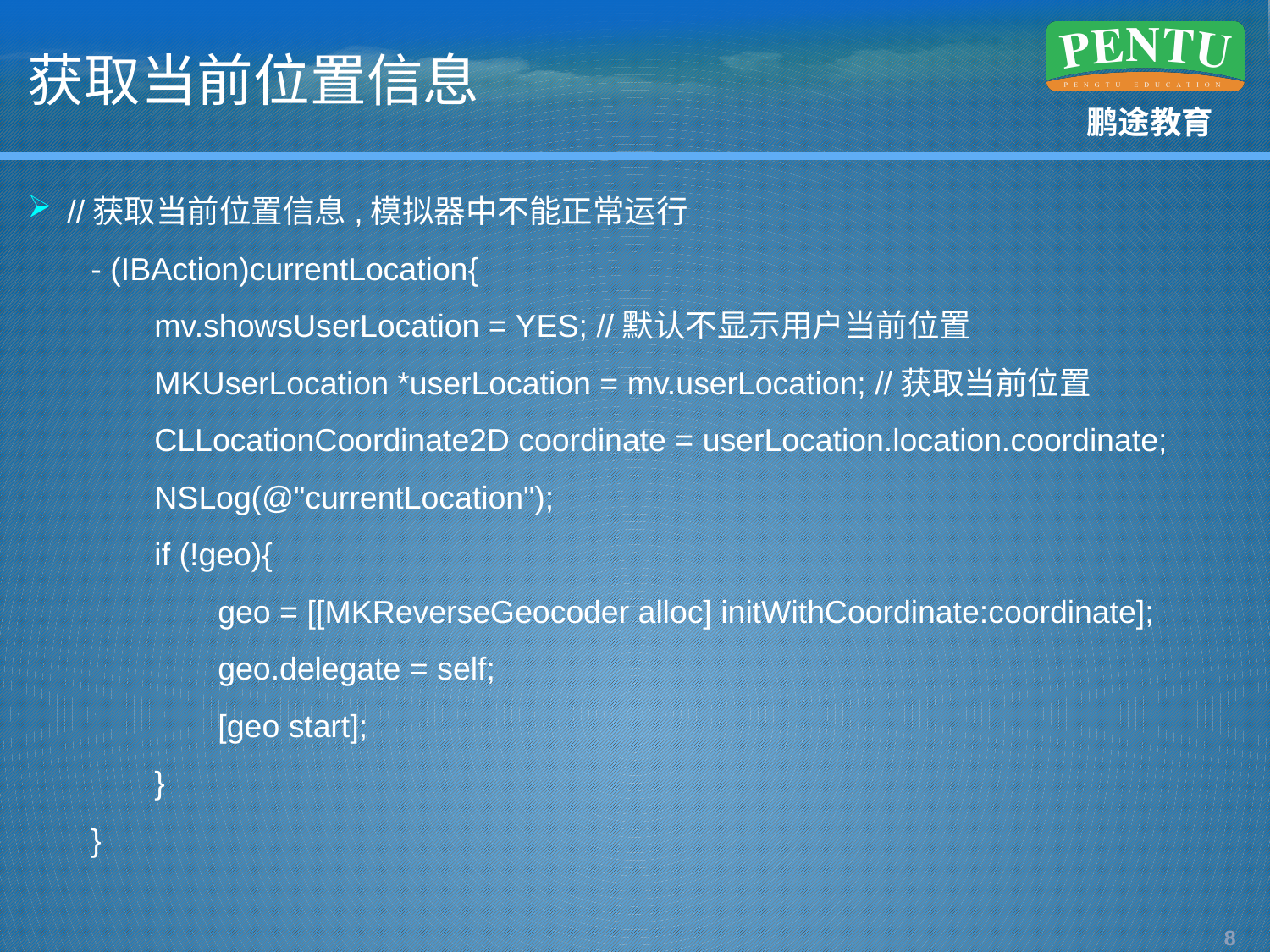

# 获取当前位置信息
//获取当前位置信息,模拟器中不能正常运行
- (IBAction)currentLocation{
mv.showsUserLocation = YES; //默认不显示用户当前位置
MKUserLocation *userLocation = mv.userLocation; //获取当前位置
CLLocationCoordinate2D coordinate = userLocation.location.coordinate;
NSLog(@"currentLocation");
if (!geo){
geo = [[MKReverseGeocoder alloc] initWithCoordinate:coordinate];
geo.delegate = self;
[geo start];
}
}
8